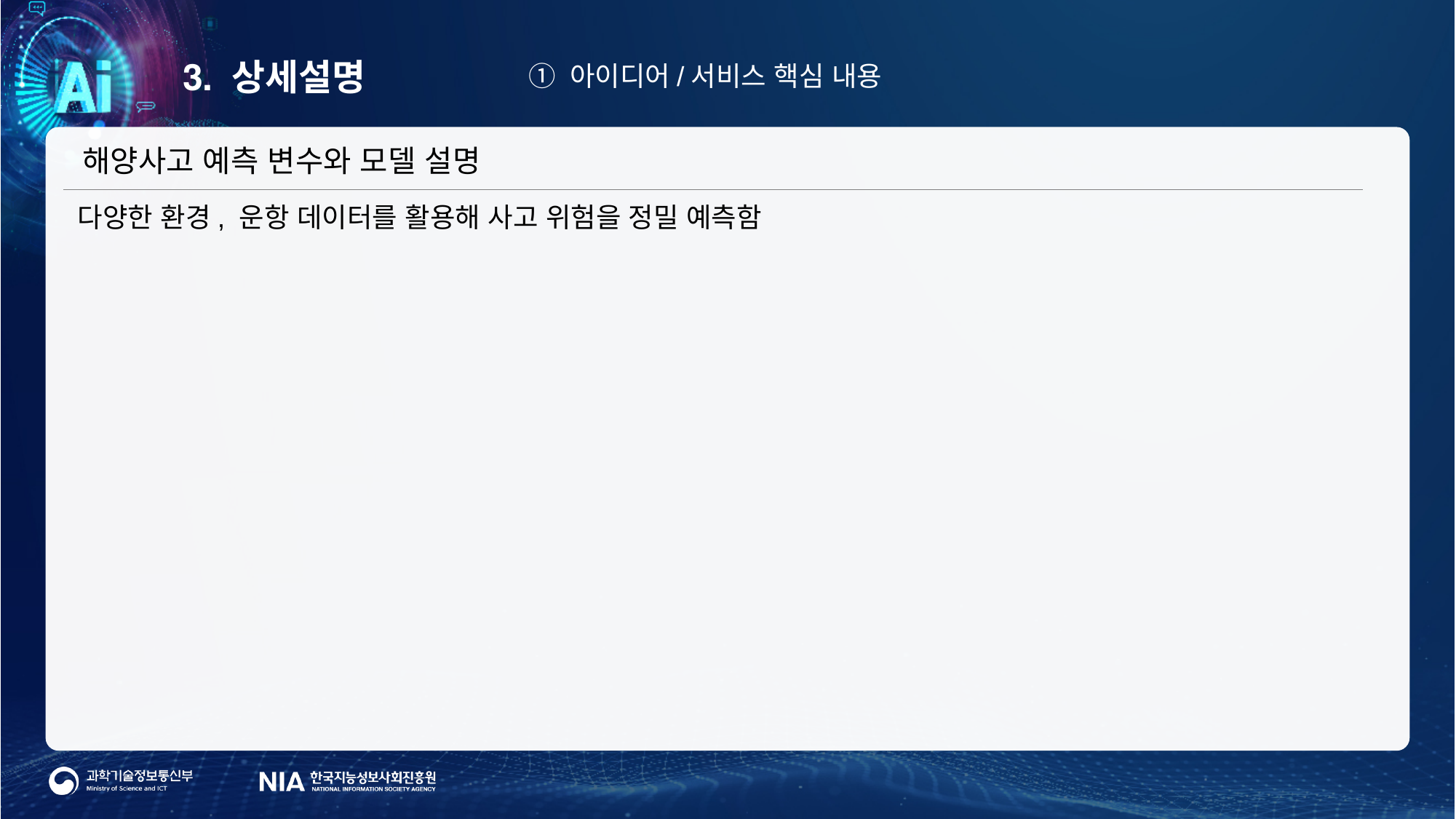

3. 상세설명
① 아이디어/서비스 핵심 내용

해양사고 예측 변수와 모델 설명
다양한 환경, 운항 데이터를 활용해 사고 위험을 정밀 예측함